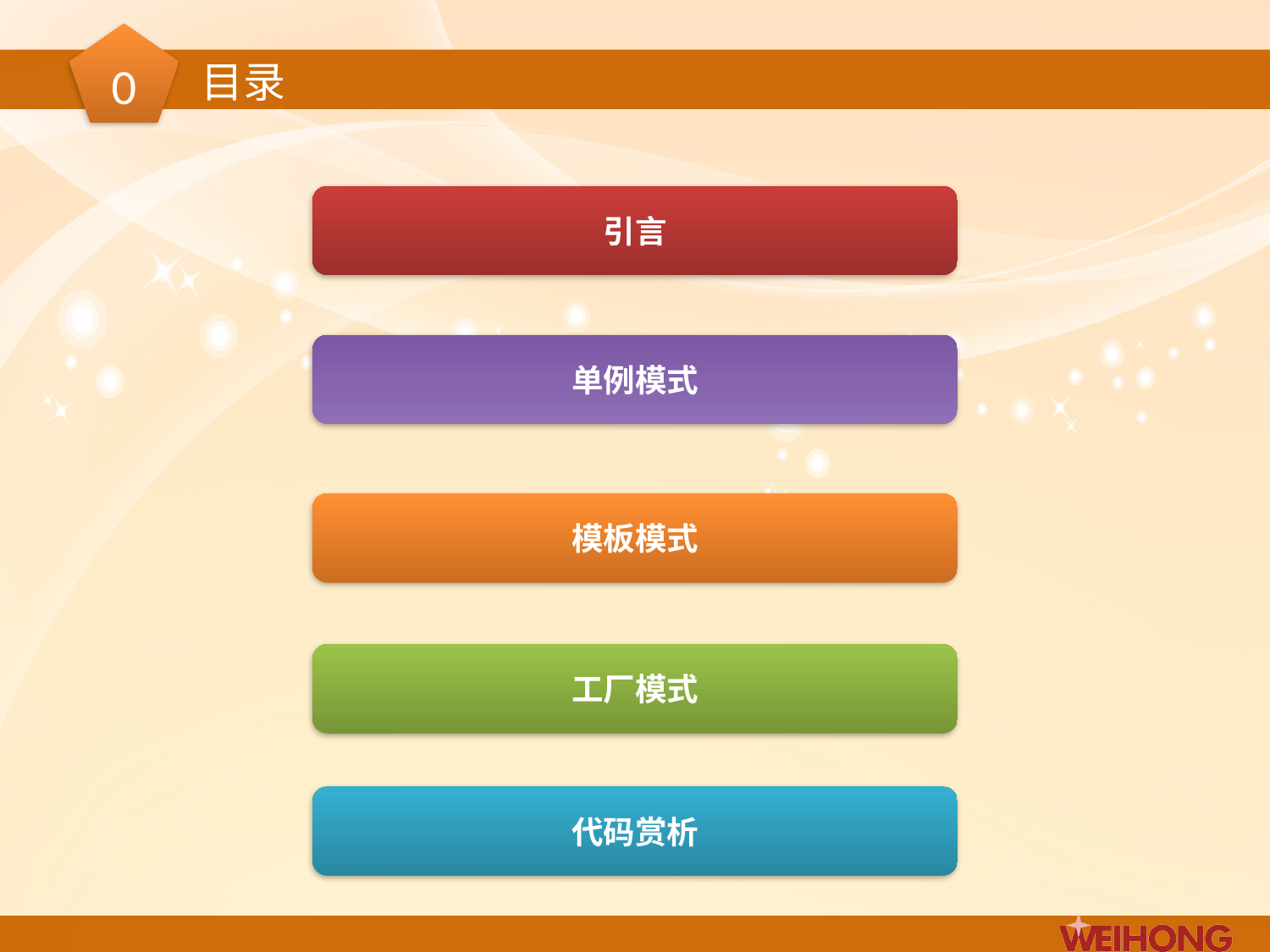

0
目录
引言
单例模式
模板模式
工厂模式
代码赏析